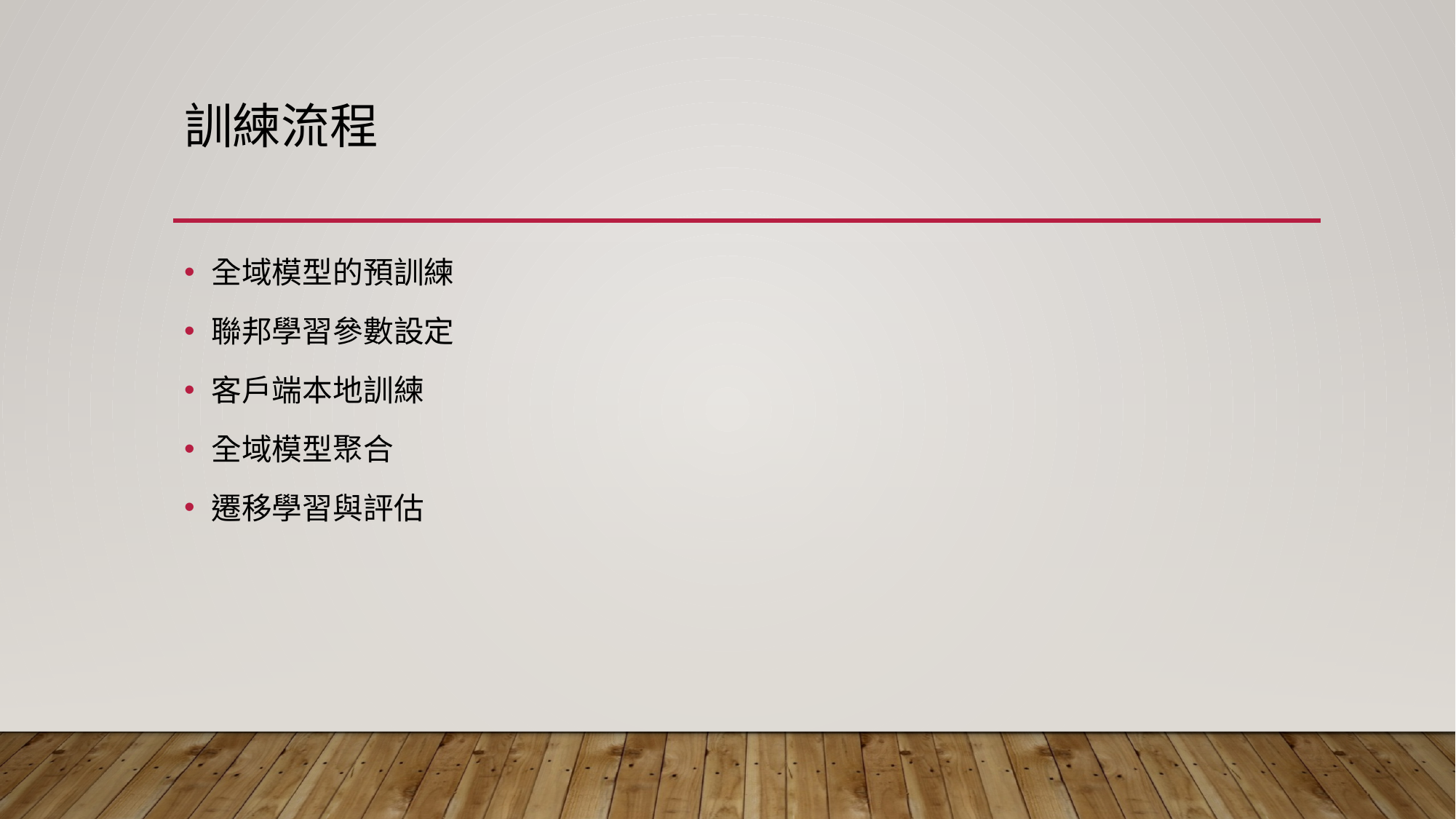

# 訓練流程
全域模型的預訓練
聯邦學習參數設定
客戶端本地訓練
全域模型聚合
遷移學習與評估